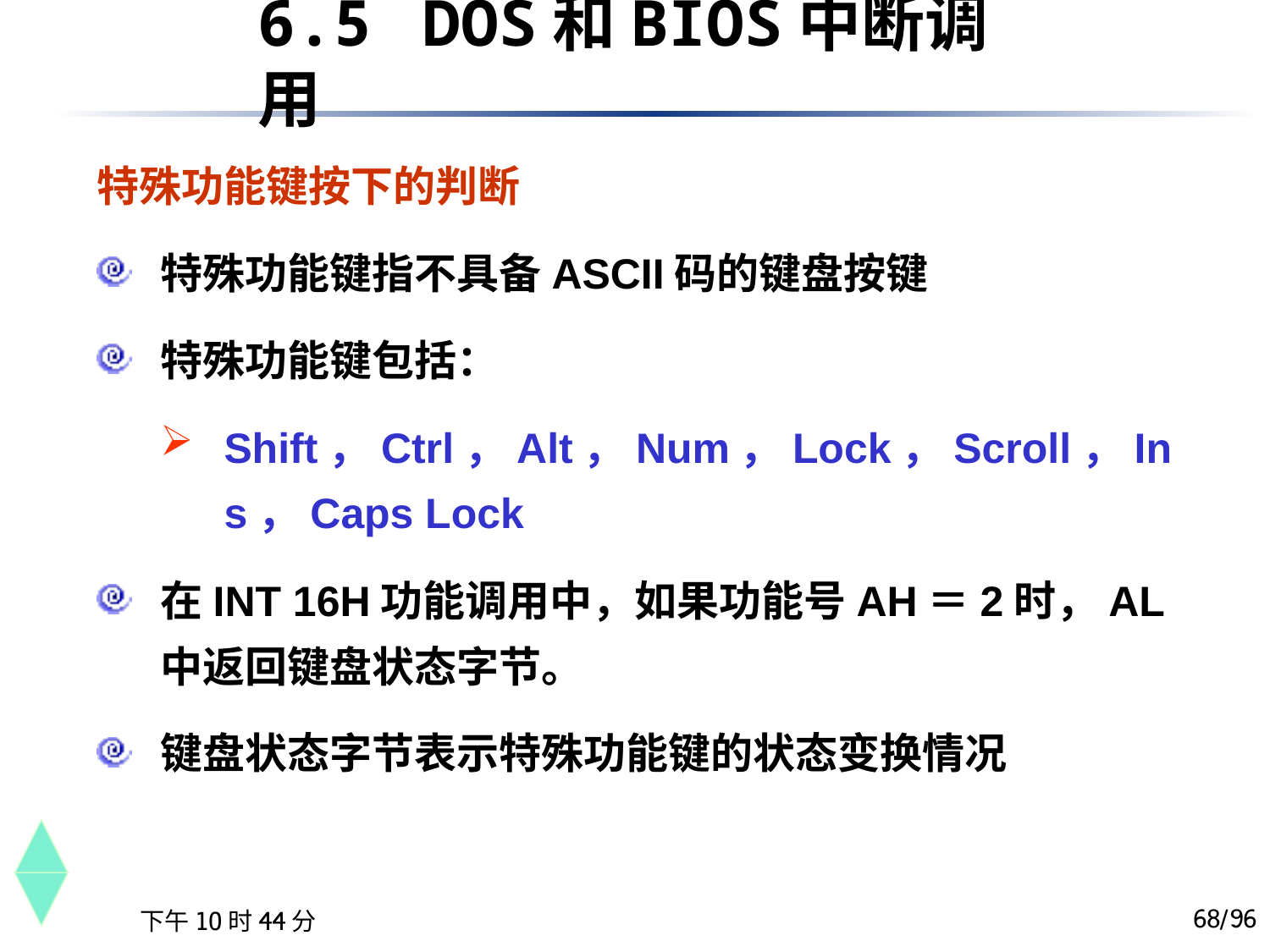

6.5	 DOS和BIOS中断调用
特殊功能键按下的判断
特殊功能键指不具备ASCII码的键盘按键
特殊功能键包括：
Shift，Ctrl，Alt，Num，Lock，Scroll，Ins，Caps Lock
在INT 16H功能调用中，如果功能号AH＝2时，AL中返回键盘状态字节。
键盘状态字节表示特殊功能键的状态变换情况
68/96
下午10时44分